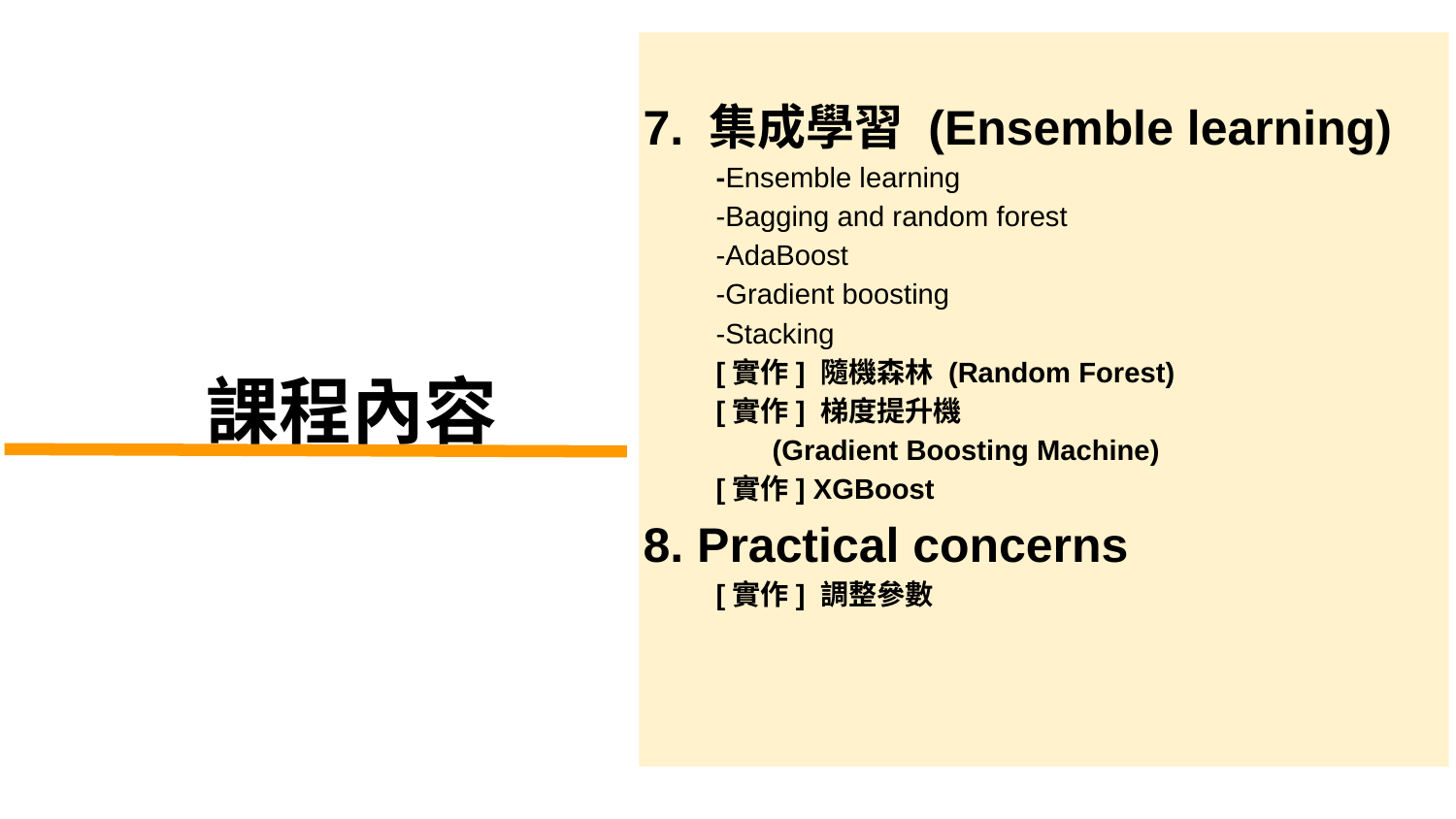

7. 集成學習 (Ensemble learning)
-Ensemble learning
-Bagging and random forest
-AdaBoost
-Gradient boosting
-Stacking
[實作] 隨機森林 (Random Forest)
[實作] 梯度提升機
       (Gradient Boosting Machine)
[實作] XGBoost
8. Practical concerns
[實作] 調整參數

課程內容